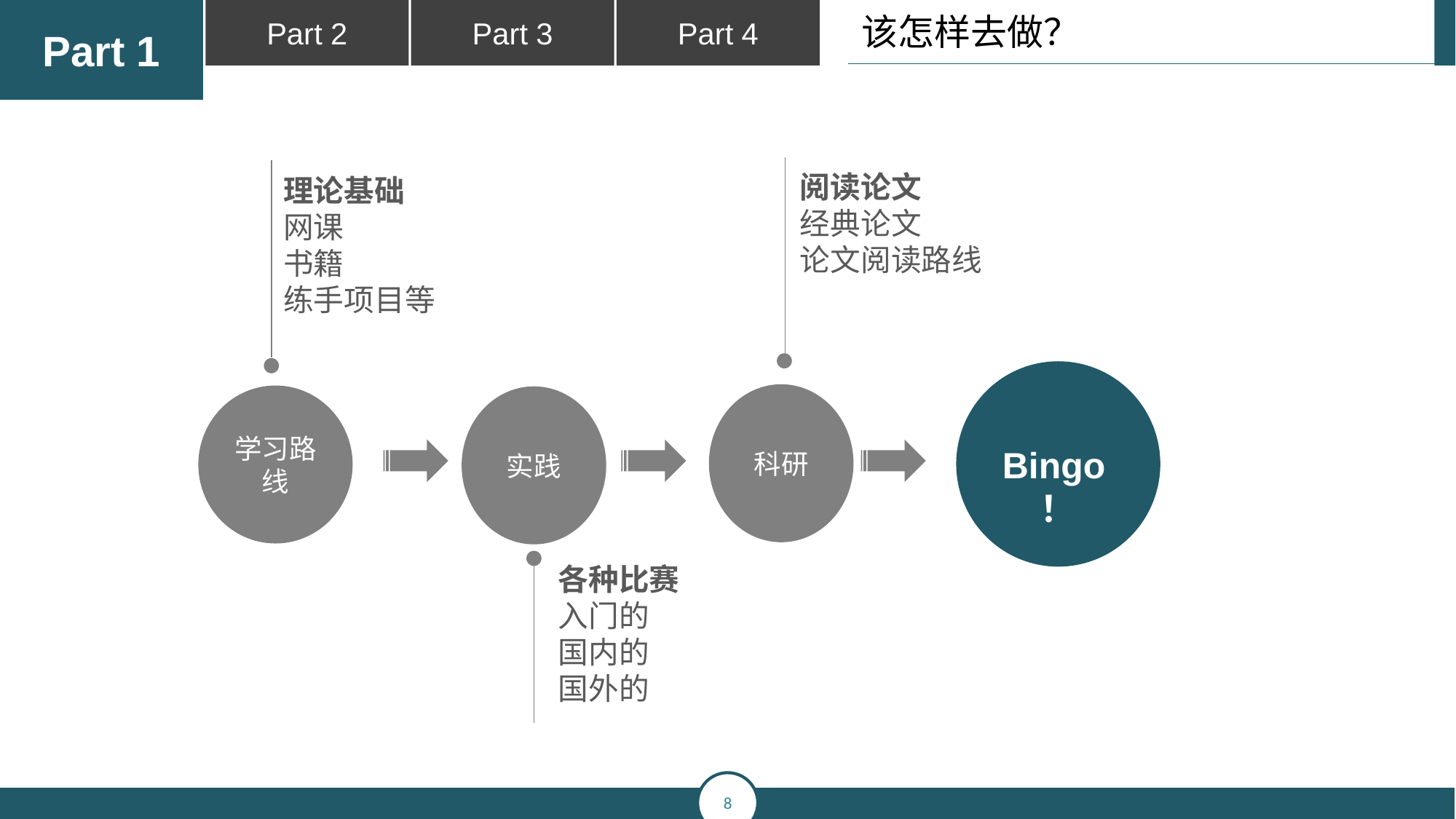

该怎样去做？
理论基础
网课
书籍
练手项目等

阅读论文
经典论文
论文阅读路线
 Bingo！
科研
学习路线
实践

各种比赛
入门的
国内的
国外的

数据挖掘